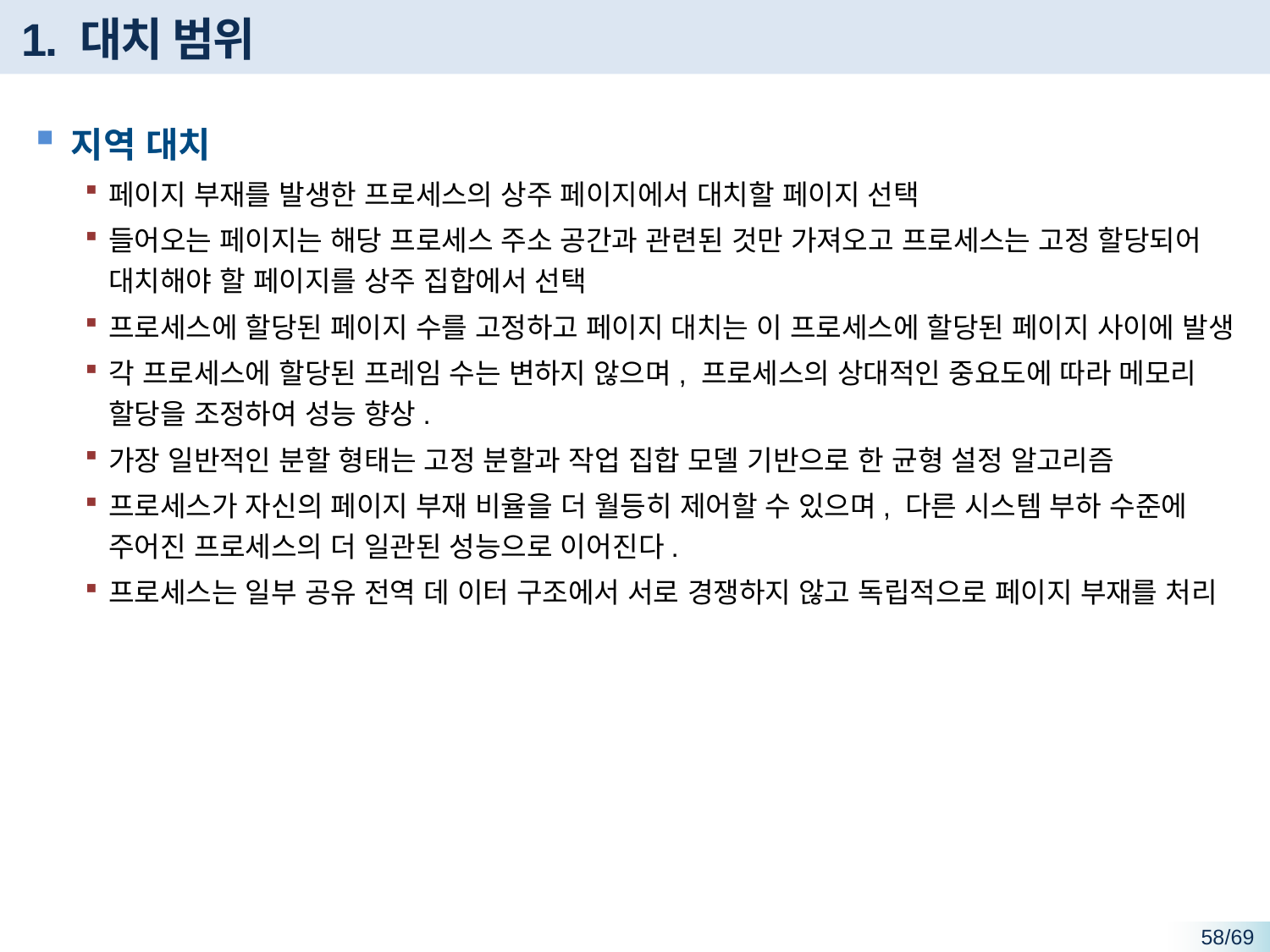

# 1. 대치 범위
지역 대치
페이지 부재를 발생한 프로세스의 상주 페이지에서 대치할 페이지 선택
들어오는 페이지는 해당 프로세스 주소 공간과 관련된 것만 가져오고 프로세스는 고정 할당되어 대치해야 할 페이지를 상주 집합에서 선택
프로세스에 할당된 페이지 수를 고정하고 페이지 대치는 이 프로세스에 할당된 페이지 사이에 발생
각 프로세스에 할당된 프레임 수는 변하지 않으며, 프로세스의 상대적인 중요도에 따라 메모리 할당을 조정하여 성능 향상.
가장 일반적인 분할 형태는 고정 분할과 작업 집합 모델 기반으로 한 균형 설정 알고리즘
프로세스가 자신의 페이지 부재 비율을 더 월등히 제어할 수 있으며, 다른 시스템 부하 수준에 주어진 프로세스의 더 일관된 성능으로 이어진다.
프로세스는 일부 공유 전역 데 이터 구조에서 서로 경쟁하지 않고 독립적으로 페이지 부재를 처리